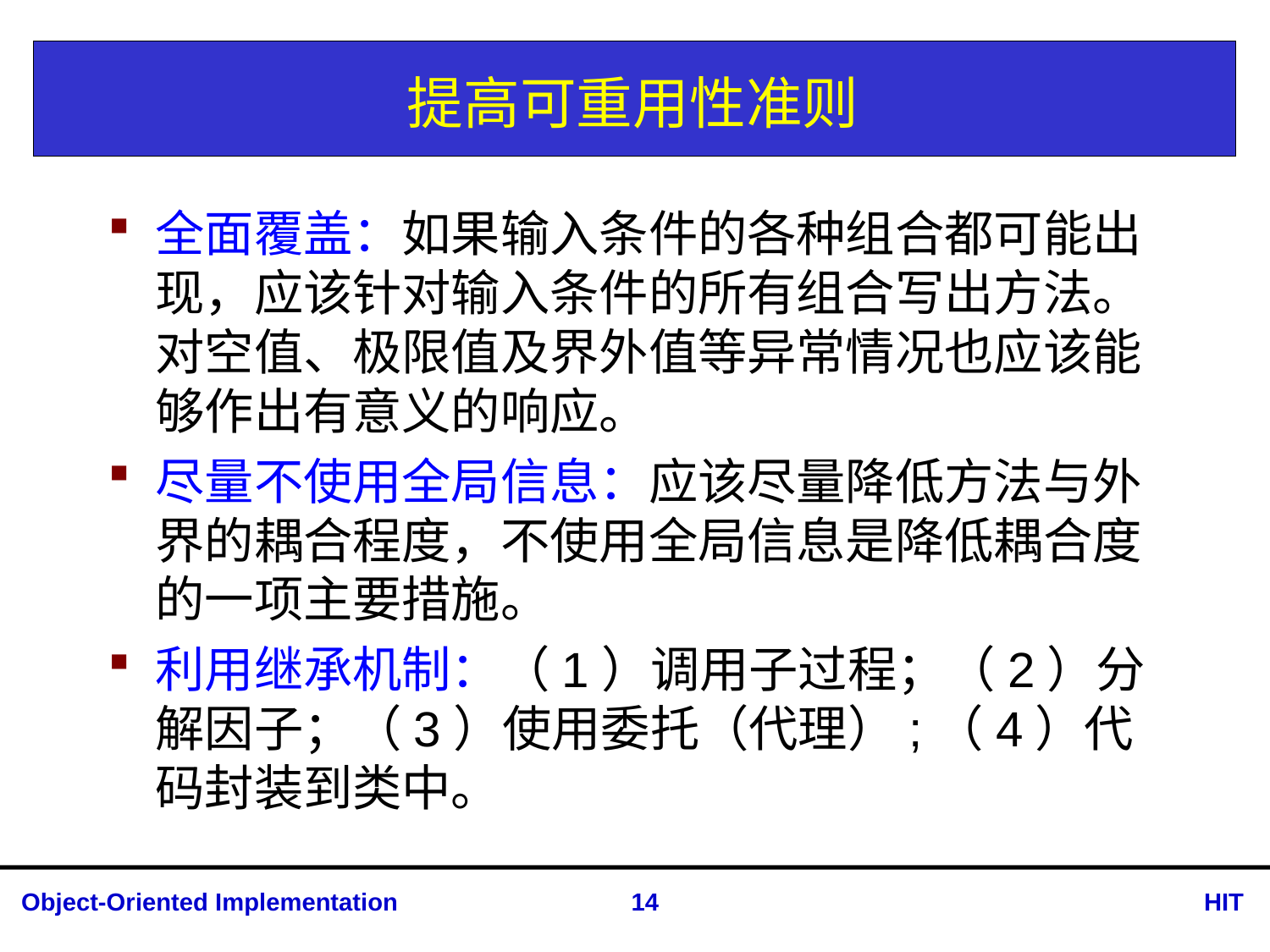

# 提高可重用性准则
全面覆盖：如果输入条件的各种组合都可能出现，应该针对输入条件的所有组合写出方法。对空值、极限值及界外值等异常情况也应该能够作出有意义的响应。
尽量不使用全局信息：应该尽量降低方法与外界的耦合程度，不使用全局信息是降低耦合度的一项主要措施。
利用继承机制：（1）调用子过程；（2）分解因子；（3）使用委托（代理）;（4）代码封装到类中。